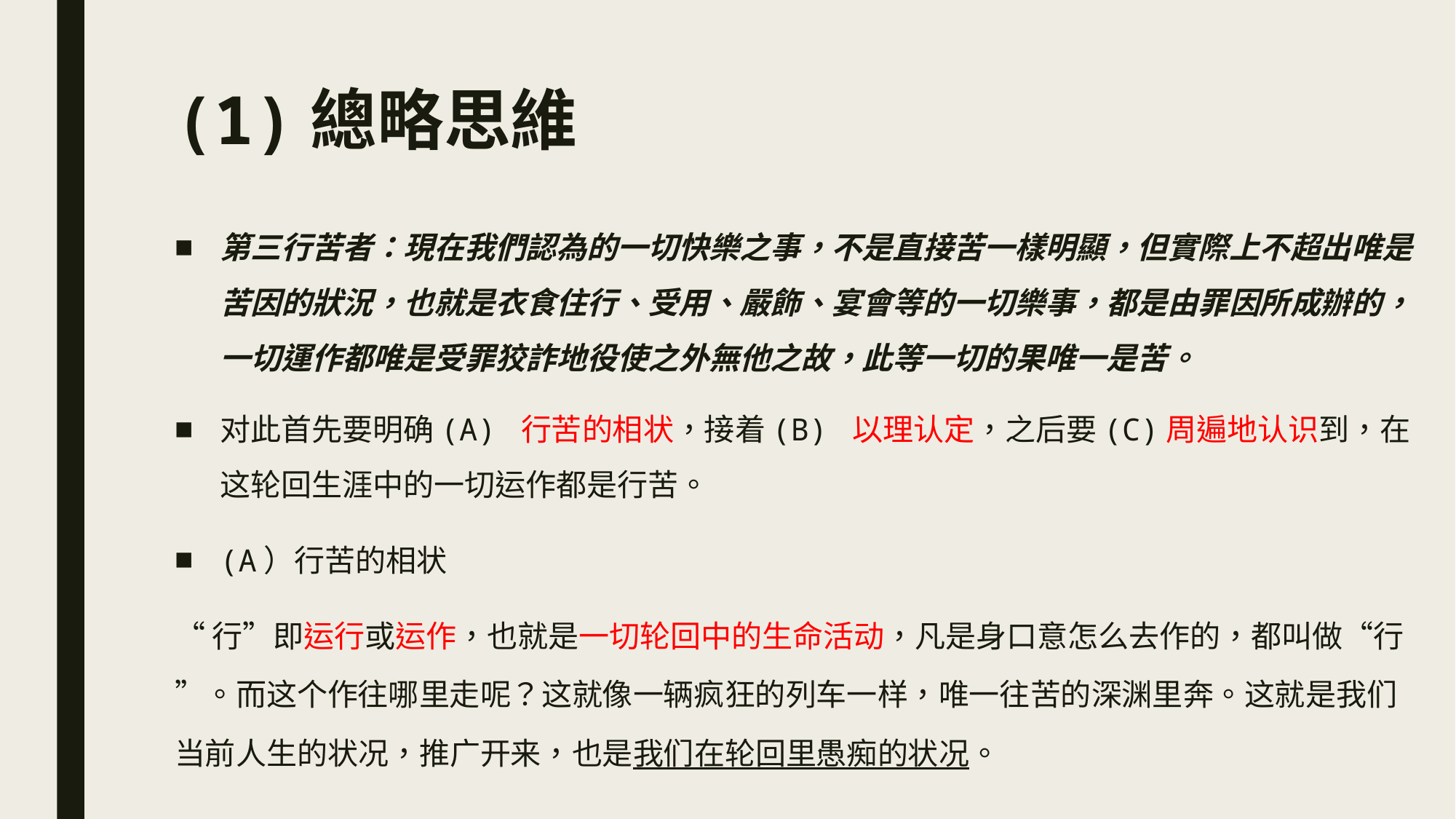

# (1)總略思維
第三行苦者：現在我們認為的一切快樂之事，不是直接苦一樣明顯，但實際上不超出唯是苦因的狀況，也就是衣食住行、受用、嚴飾、宴會等的一切樂事，都是由罪因所成辦的，一切運作都唯是受罪狡詐地役使之外無他之故，此等一切的果唯一是苦。
对此首先要明确(A) 行苦的相状，接着(B) 以理认定，之后要(C)周遍地认识到，在这轮回生涯中的一切运作都是行苦。
(A）行苦的相状
“行”即运行或运作，也就是一切轮回中的生命活动，凡是身口意怎么去作的，都叫做“行”。而这个作往哪里走呢？这就像一辆疯狂的列车一样，唯一往苦的深渊里奔。这就是我们当前人生的状况，推广开来，也是我们在轮回里愚痴的状况。